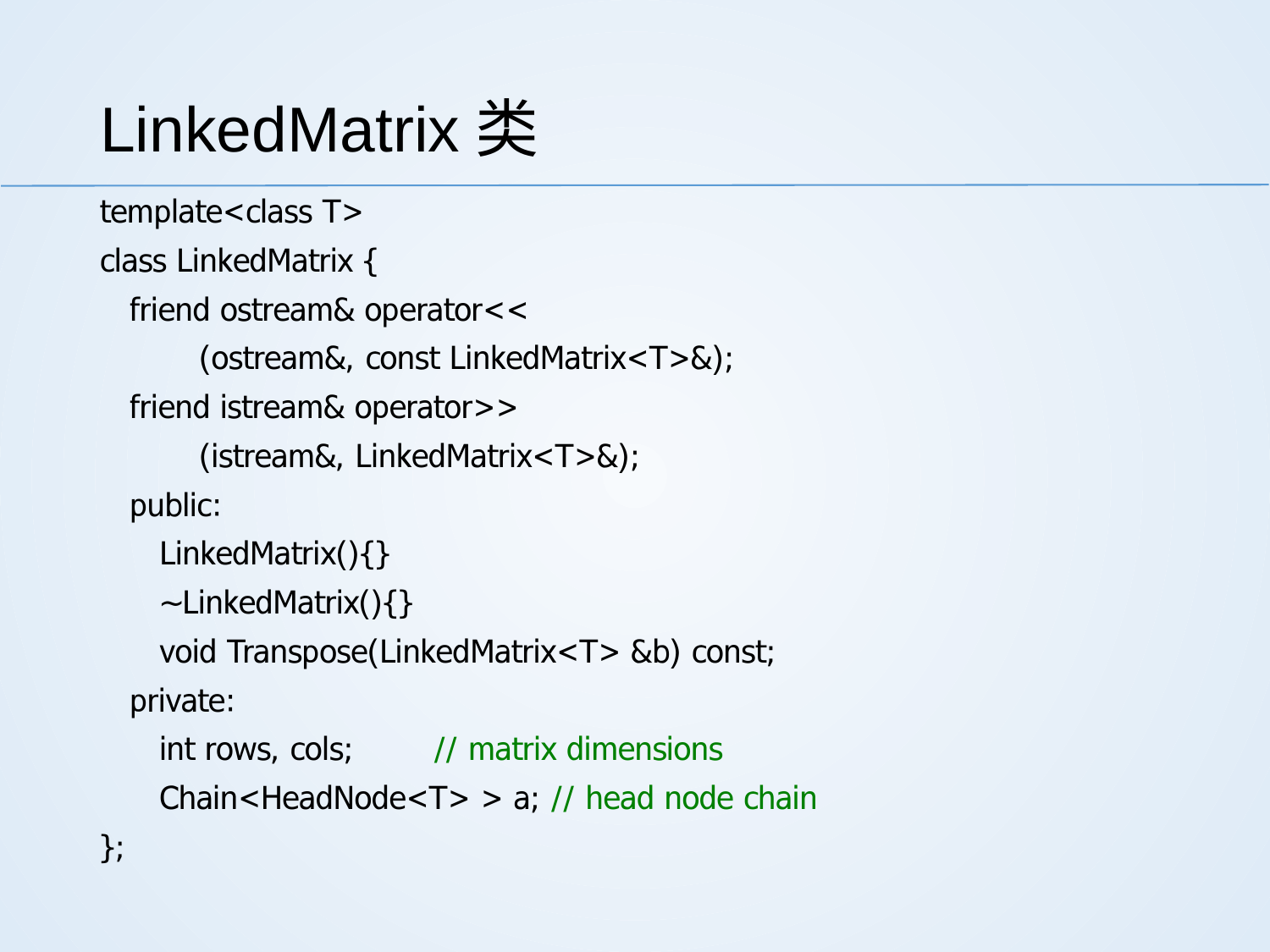

# LinkedMatrix类
template<class T>
class LinkedMatrix {
   friend ostream& operator<<
          (ostream&, const LinkedMatrix<T>&);
   friend istream& operator>>
          (istream&, LinkedMatrix<T>&);
   public:
      LinkedMatrix(){}
      ~LinkedMatrix(){}
      void Transpose(LinkedMatrix<T> &b) const;
   private:
      int rows, cols;        // matrix dimensions
      Chain<HeadNode<T> > a; // head node chain
};